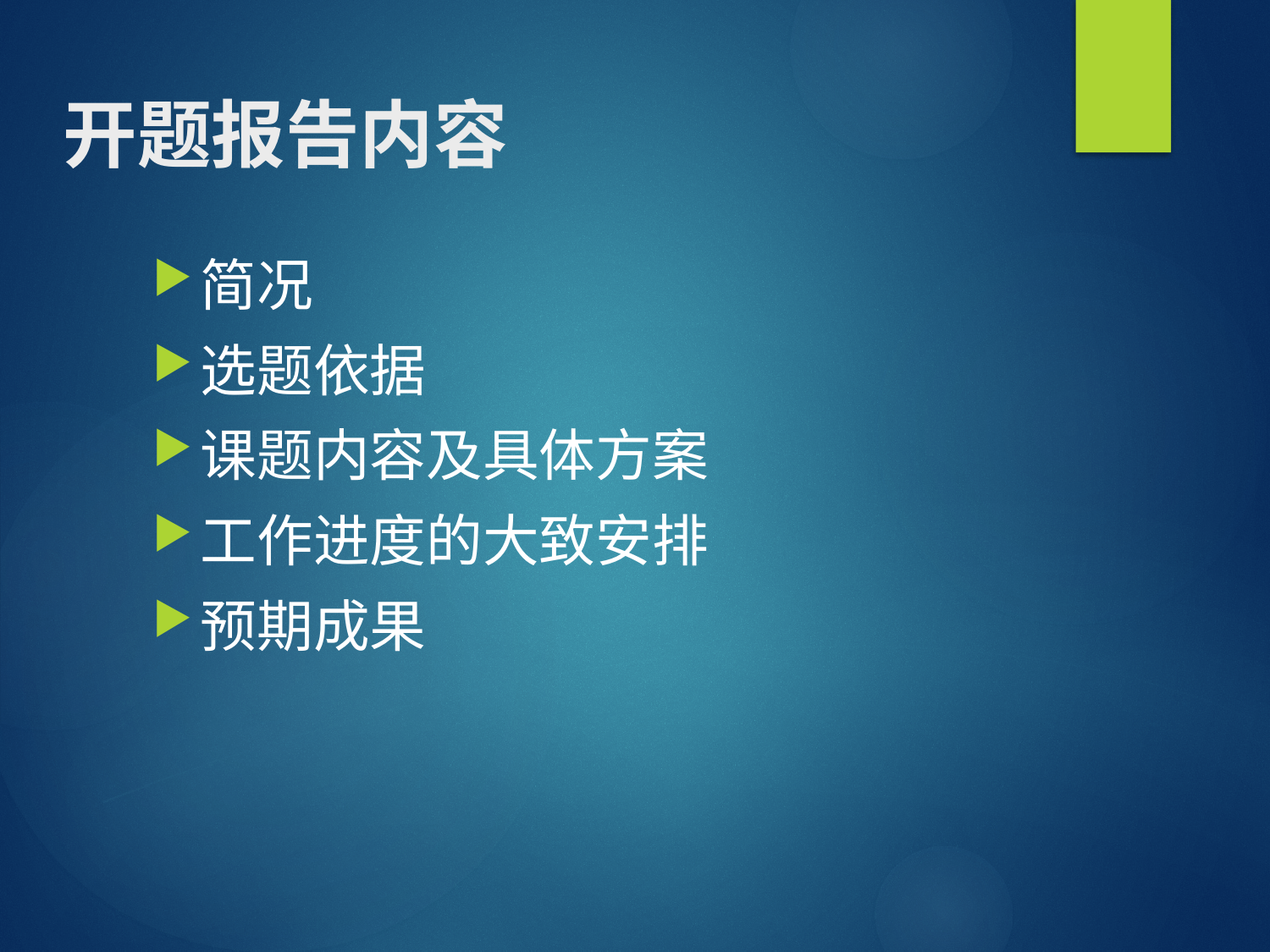

# 开题报告内容
简况
选题依据
课题内容及具体方案
工作进度的大致安排
预期成果